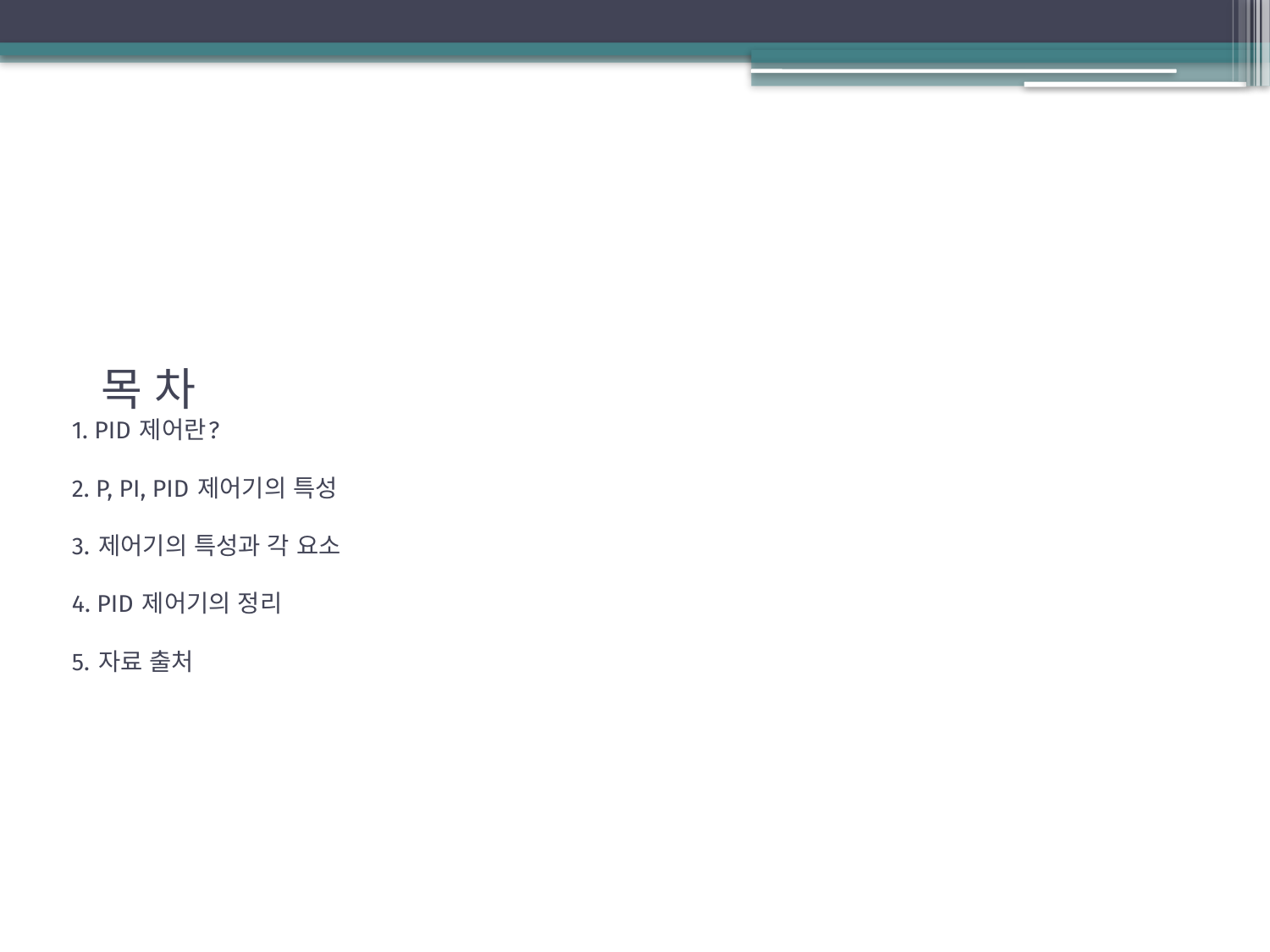

# 목 차 1. PID 제어란? 2. P, PI, PID 제어기의 특성 3. 제어기의 특성과 각 요소 4. PID 제어기의 정리 5. 자료 출처